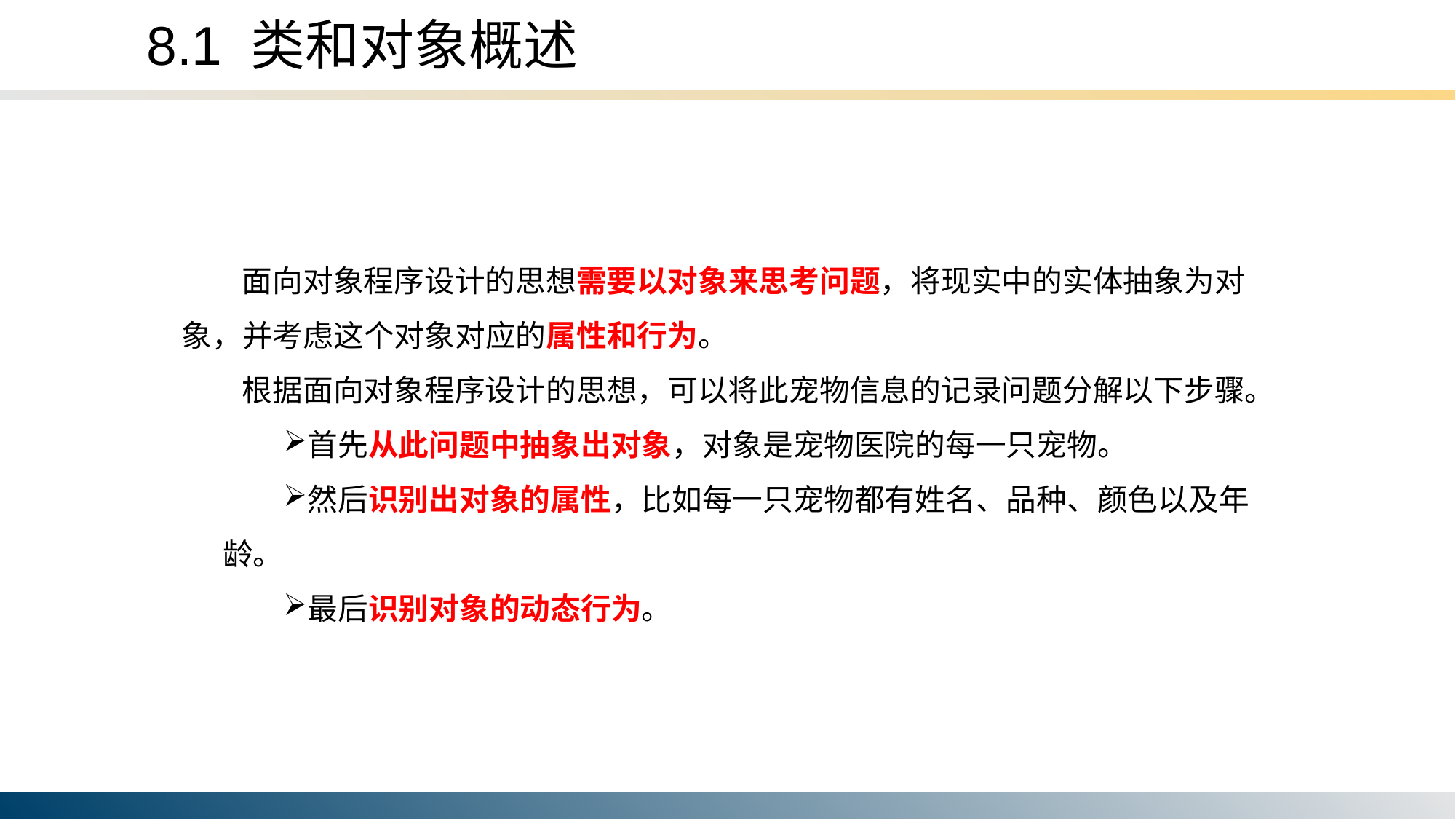

8.1 类和对象概述
面向对象程序设计的思想需要以对象来思考问题，将现实中的实体抽象为对象，并考虑这个对象对应的属性和行为。
根据面向对象程序设计的思想，可以将此宠物信息的记录问题分解以下步骤。
首先从此问题中抽象出对象，对象是宠物医院的每一只宠物。
然后识别出对象的属性，比如每一只宠物都有姓名、品种、颜色以及年龄。
最后识别对象的动态行为。